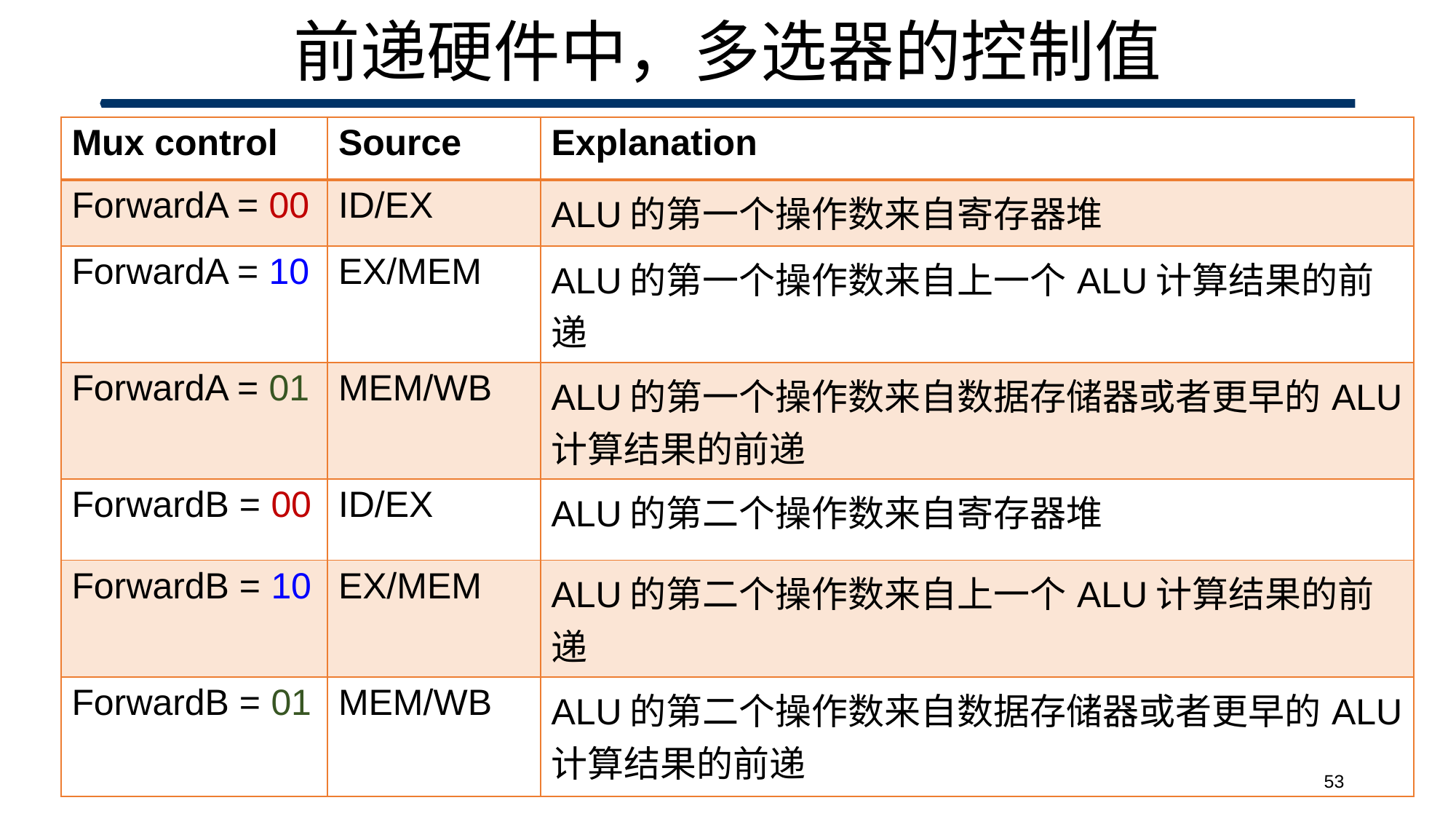

# 前递硬件中，多选器的控制值
| Mux control | Source | Explanation |
| --- | --- | --- |
| ForwardA = 00 | ID/EX | ALU的第一个操作数来自寄存器堆 |
| ForwardA = 10 | EX/MEM | ALU的第一个操作数来自上一个ALU计算结果的前递 |
| ForwardA = 01 | MEM/WB | ALU的第一个操作数来自数据存储器或者更早的ALU计算结果的前递 |
| ForwardB = 00 | ID/EX | ALU的第二个操作数来自寄存器堆 |
| ForwardB = 10 | EX/MEM | ALU的第二个操作数来自上一个ALU计算结果的前递 |
| ForwardB = 01 | MEM/WB | ALU的第二个操作数来自数据存储器或者更早的ALU计算结果的前递 |
53